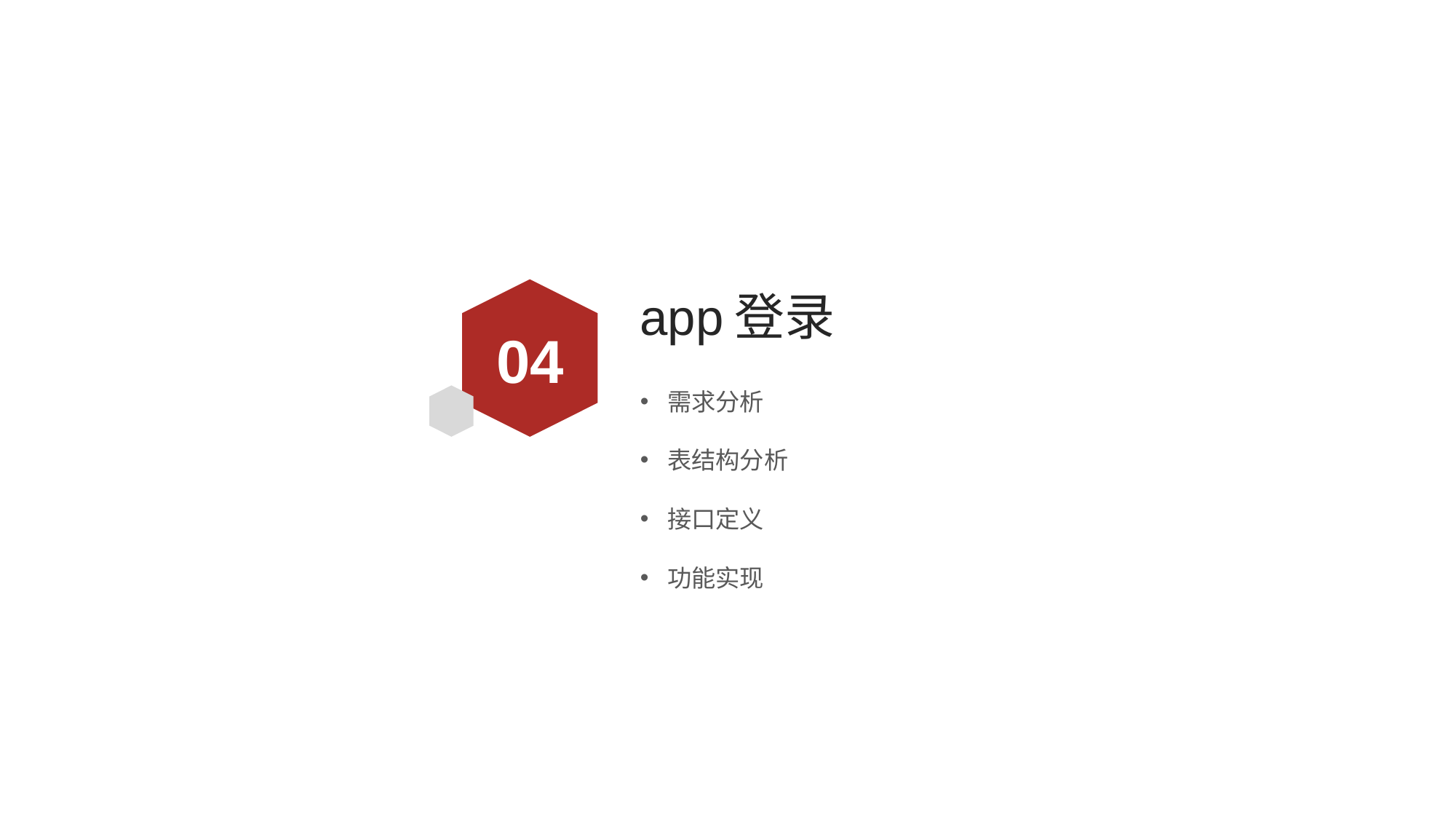

# app登录
04
需求分析
表结构分析
接口定义
功能实现